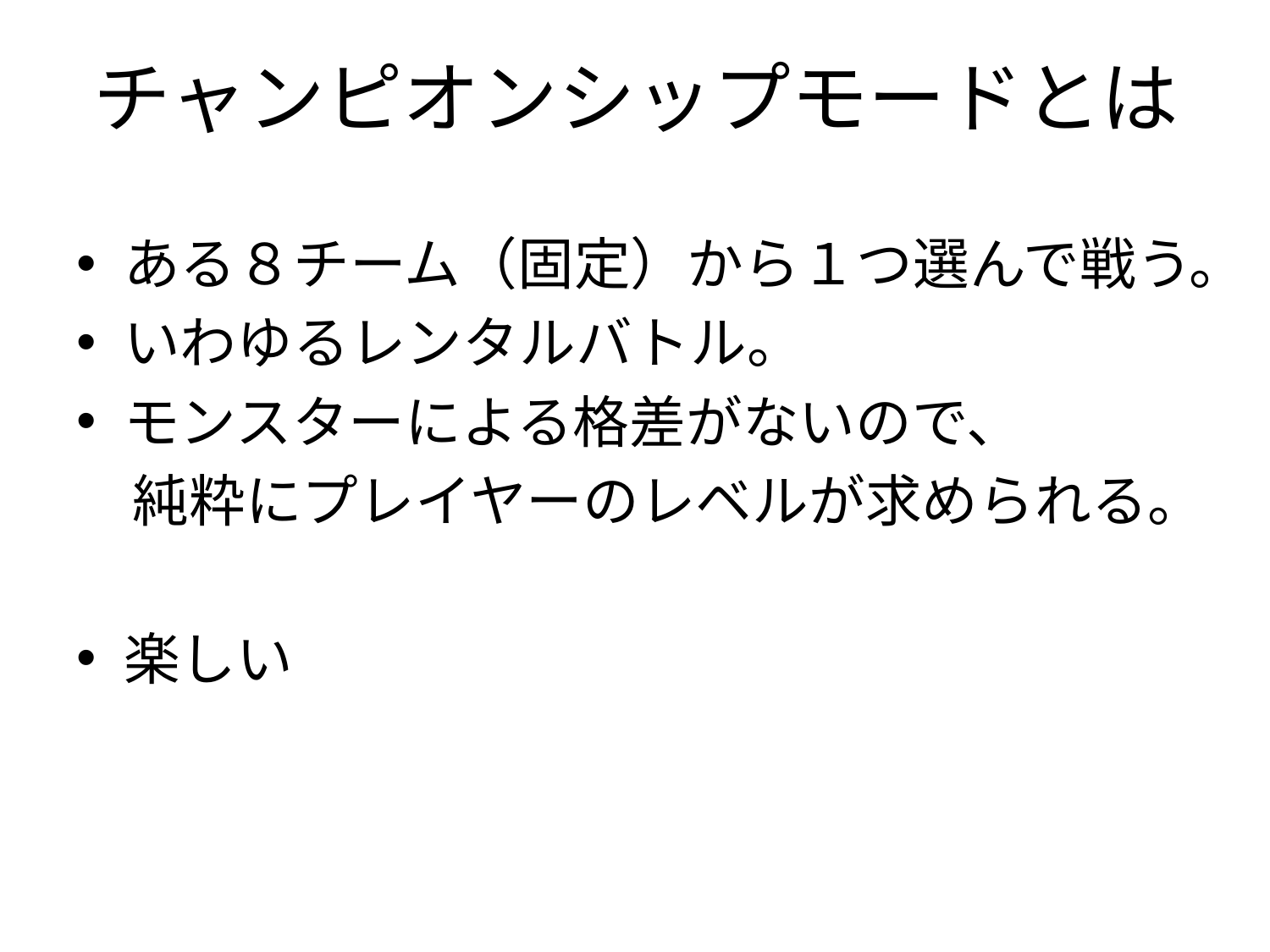

# チャンピオンシップモードとは
ある８チーム（固定）から１つ選んで戦う。
いわゆるレンタルバトル。
モンスターによる格差がないので、
　純粋にプレイヤーのレベルが求められる。

楽しい